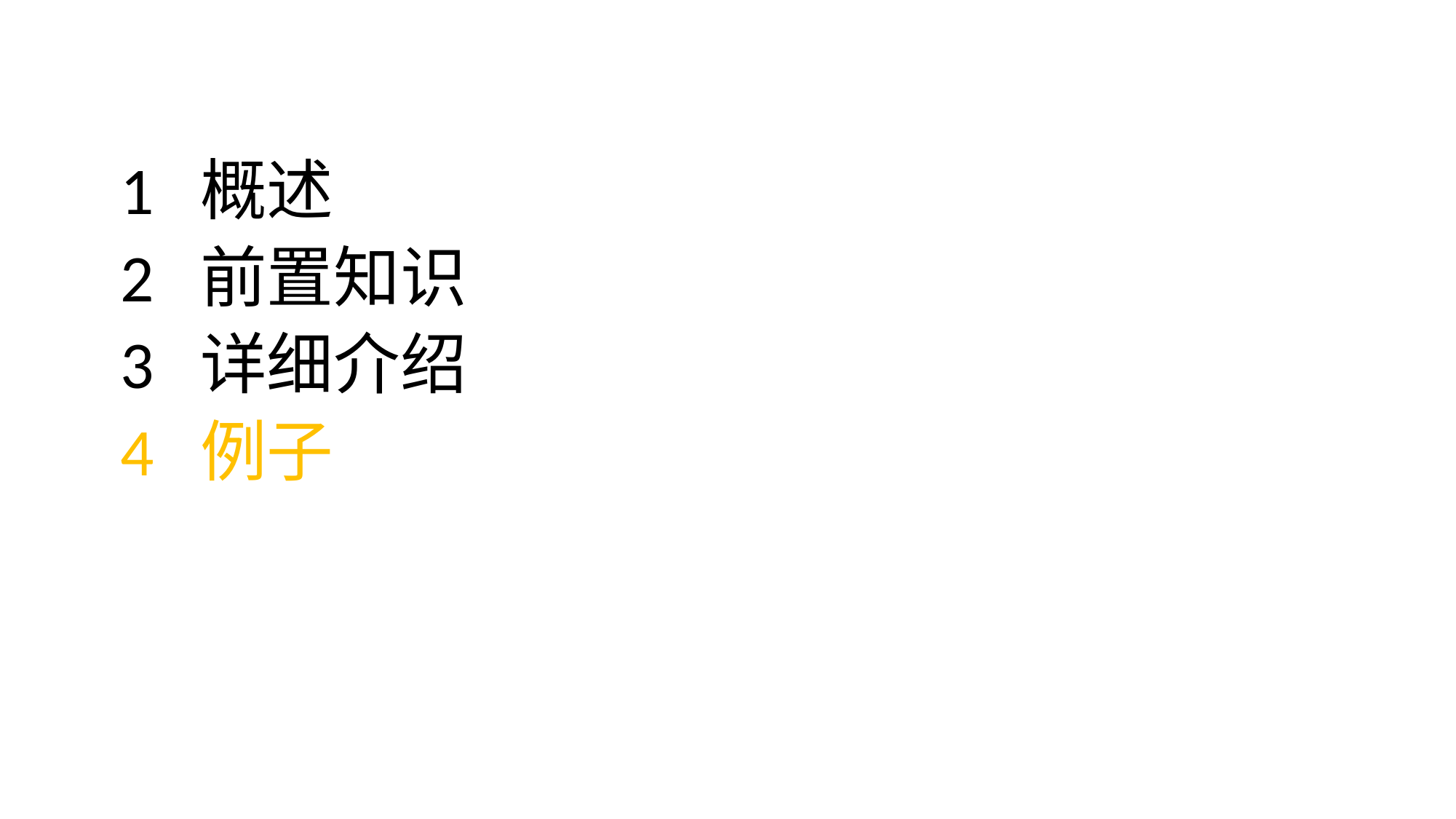

1  概述
2  前置知识
3  详细介绍
4  例子